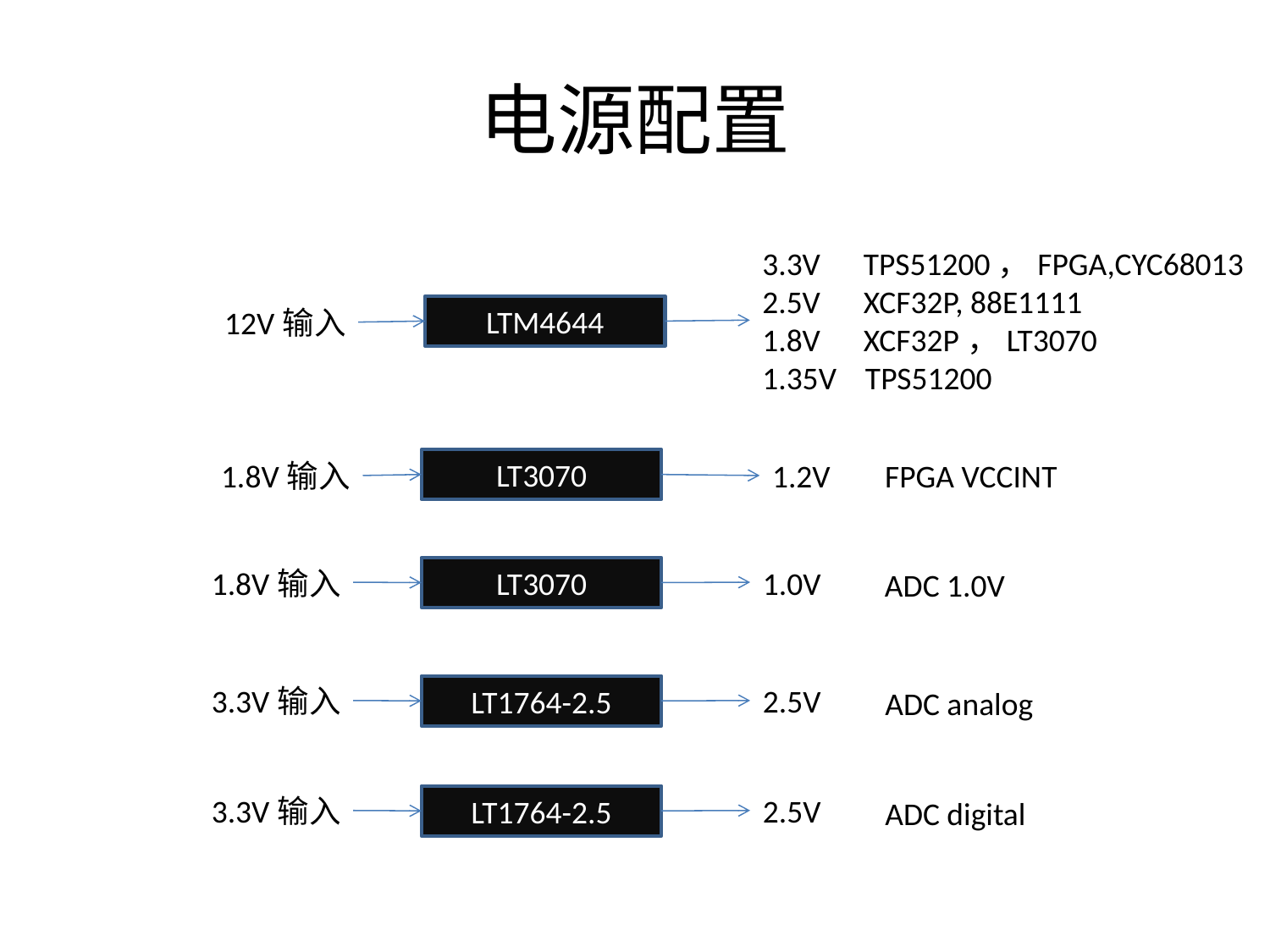

# 电源配置
3.3V      TPS51200，FPGA,CYC68013
2.5V      XCF32P, 88E1111
1.8V      XCF32P，LT3070
1.35V    TPS51200
LTM4644
12V输入
LT3070
1.8V输入
1.2V
FPGA VCCINT
1.8V输入
1.0V
LT3070
ADC 1.0V
3.3V输入
2.5V
LT1764-2.5
ADC analog
3.3V输入
2.5V
LT1764-2.5
ADC digital